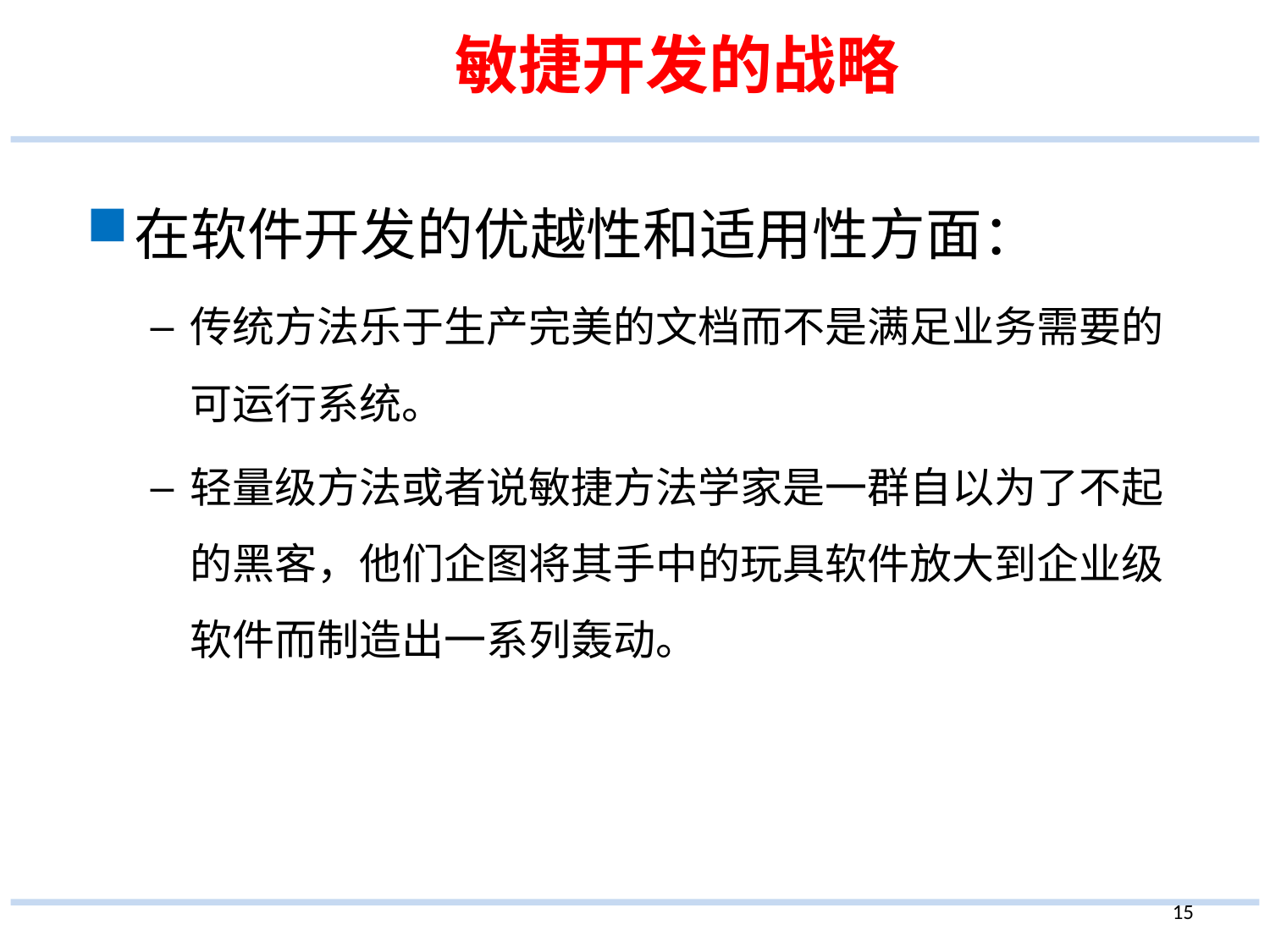

# 敏捷开发的战略
在软件开发的优越性和适用性方面：
传统方法乐于生产完美的文档而不是满足业务需要的可运行系统。
轻量级方法或者说敏捷方法学家是一群自以为了不起的黑客，他们企图将其手中的玩具软件放大到企业级软件而制造出一系列轰动。
15